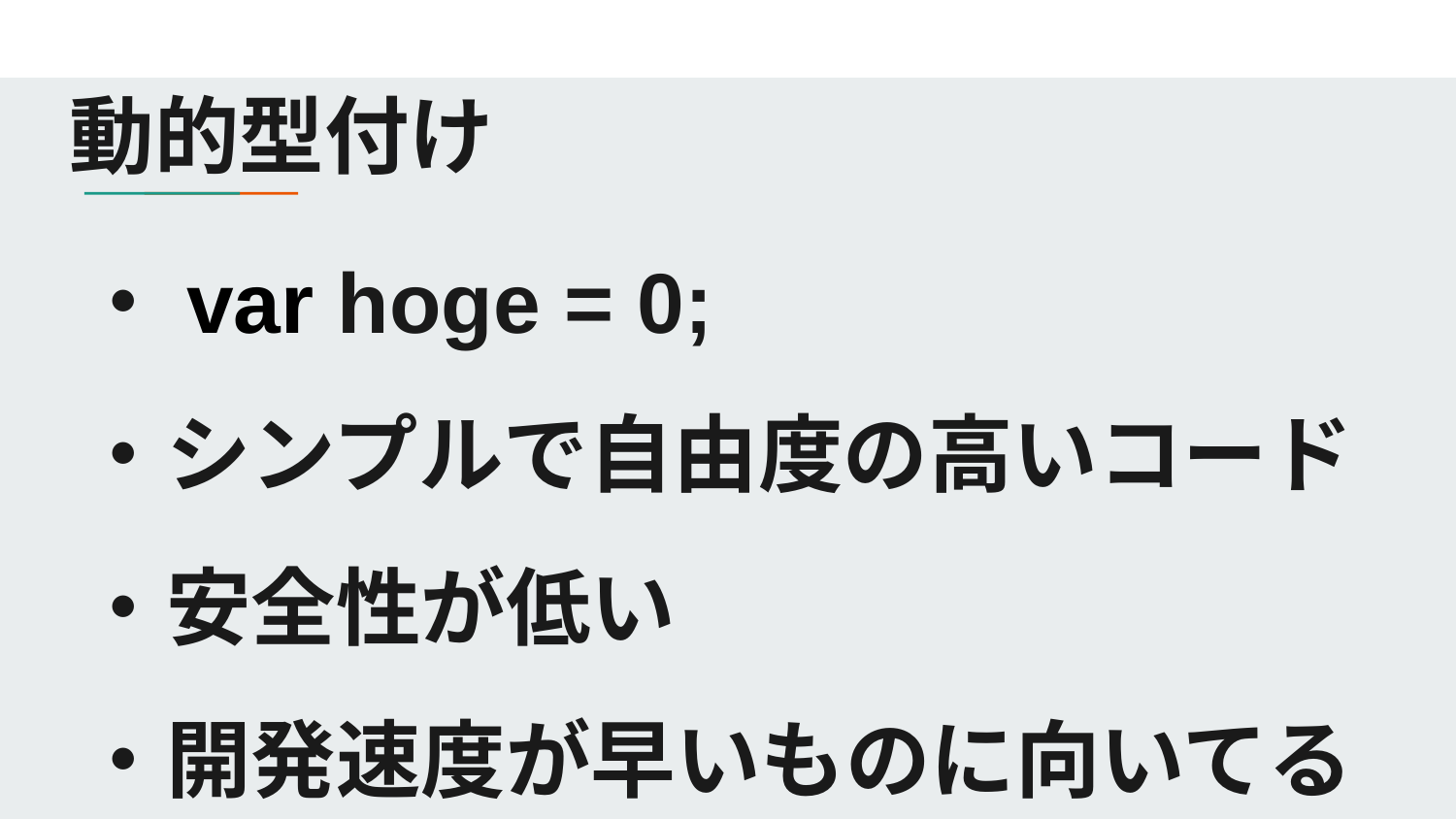

# 動的型付け
・var hoge = 0;
・シンプルで自由度の高いコード
・安全性が低い
・開発速度が早いものに向いてる